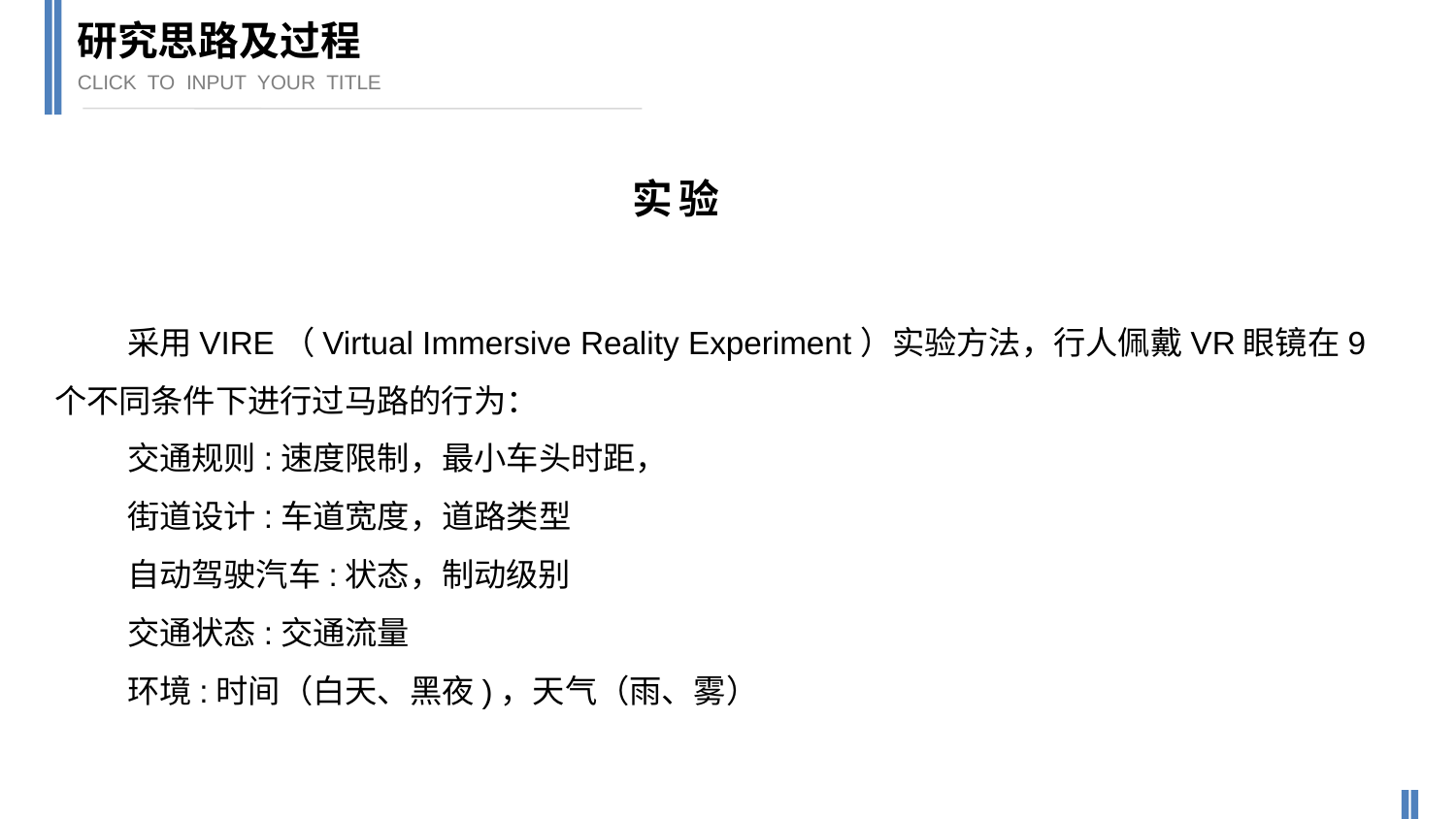

研究思路及过程
CLICK  TO  INPUT  YOUR  TITLE
实验
采用VIRE（Virtual Immersive Reality Experiment）实验方法，行人佩戴VR眼镜在9个不同条件下进行过马路的行为：
交通规则:速度限制，最小车头时距，
街道设计:车道宽度，道路类型
自动驾驶汽车:状态，制动级别
交通状态:交通流量
环境:时间（白天、黑夜)，天气（雨、雾）